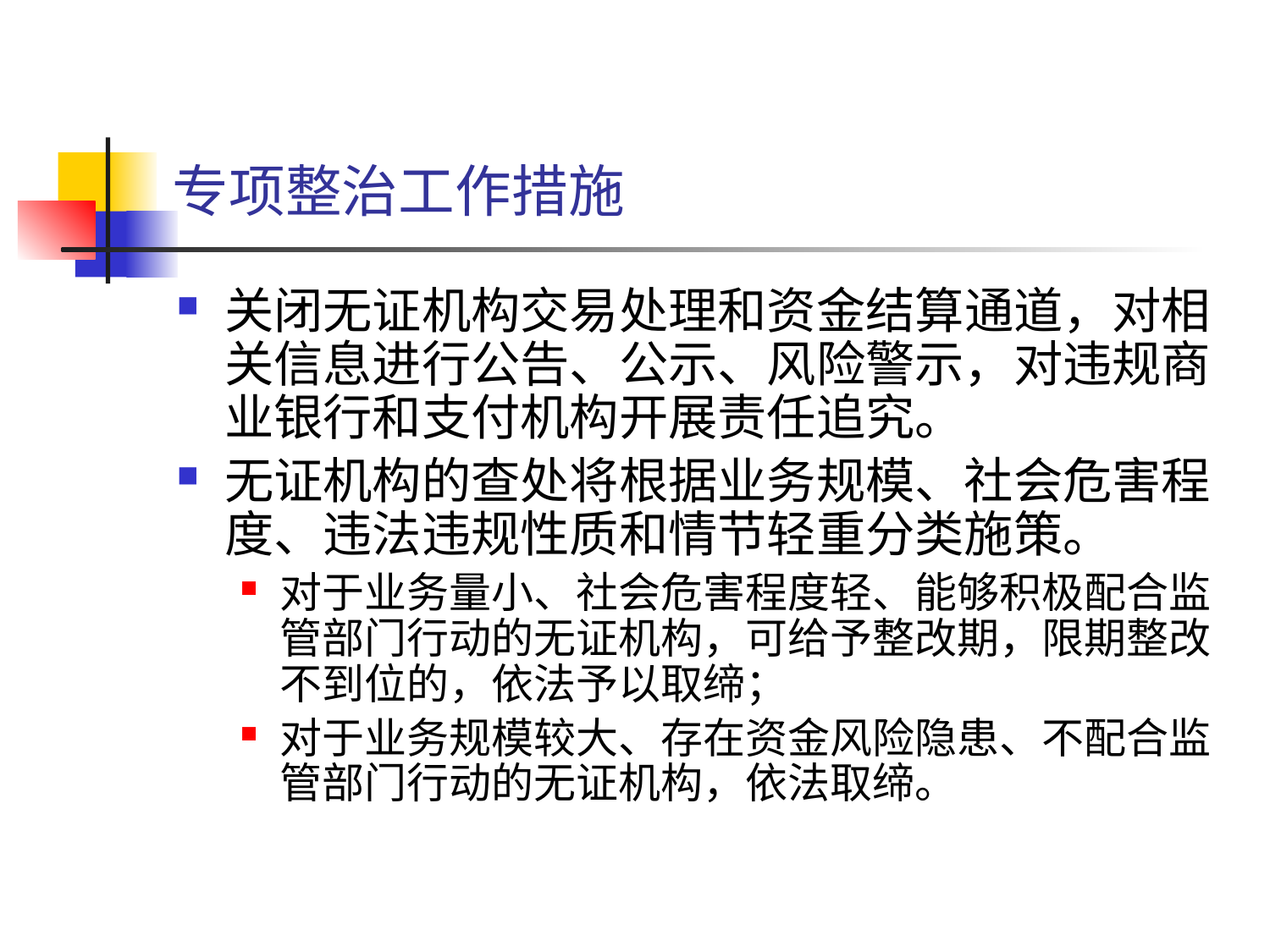

# 专项整治工作措施
关闭无证机构交易处理和资金结算通道，对相关信息进行公告、公示、风险警示，对违规商业银行和支付机构开展责任追究。
无证机构的查处将根据业务规模、社会危害程度、违法违规性质和情节轻重分类施策。
对于业务量小、社会危害程度轻、能够积极配合监管部门行动的无证机构，可给予整改期，限期整改不到位的，依法予以取缔；
对于业务规模较大、存在资金风险隐患、不配合监管部门行动的无证机构，依法取缔。